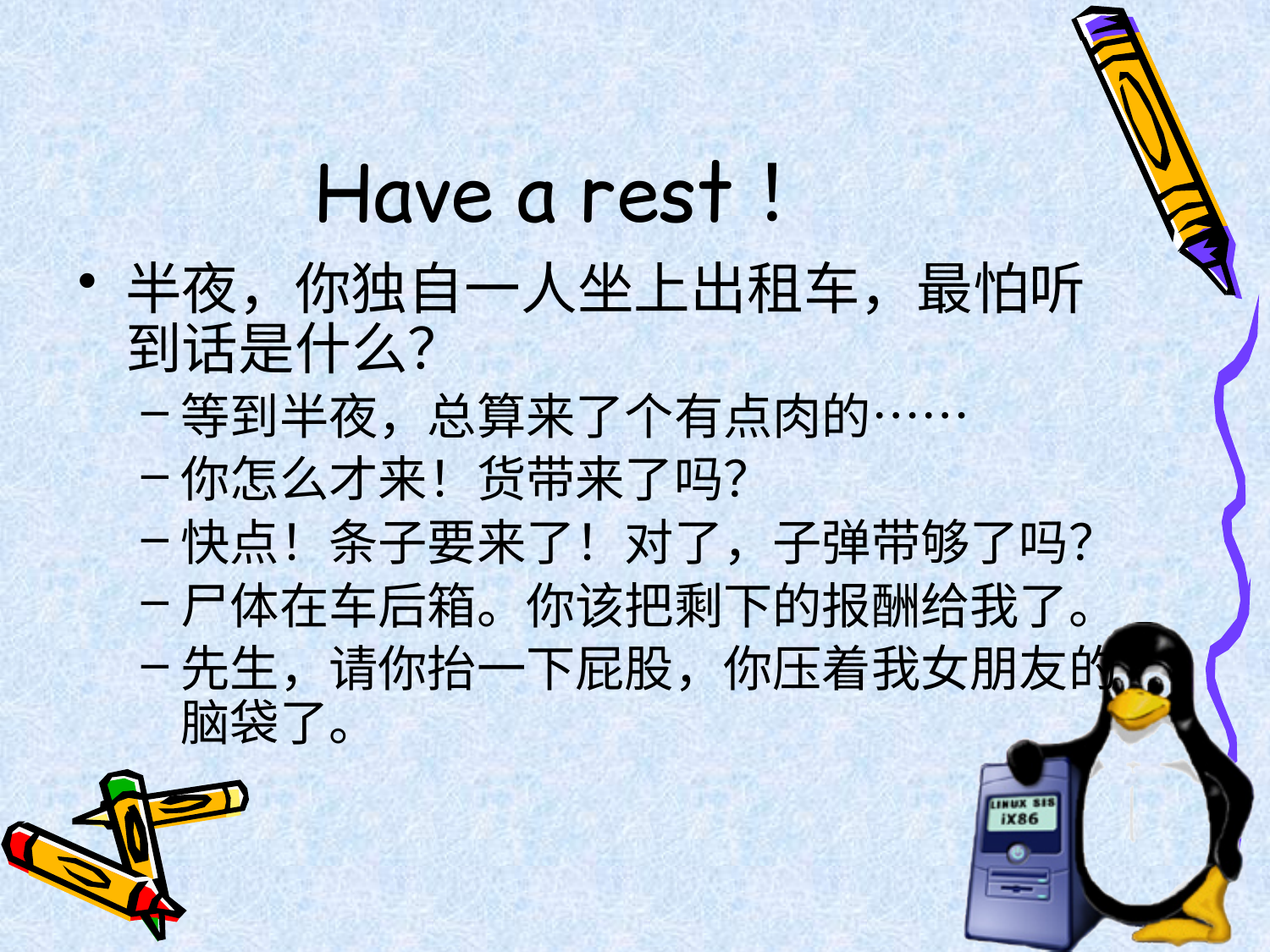

# Have a rest！
半夜，你独自一人坐上出租车，最怕听到话是什么？
等到半夜，总算来了个有点肉的……
你怎么才来！货带来了吗？
快点！条子要来了！对了，子弹带够了吗？
尸体在车后箱。你该把剩下的报酬给我了。
先生，请你抬一下屁股，你压着我女朋友的脑袋了。